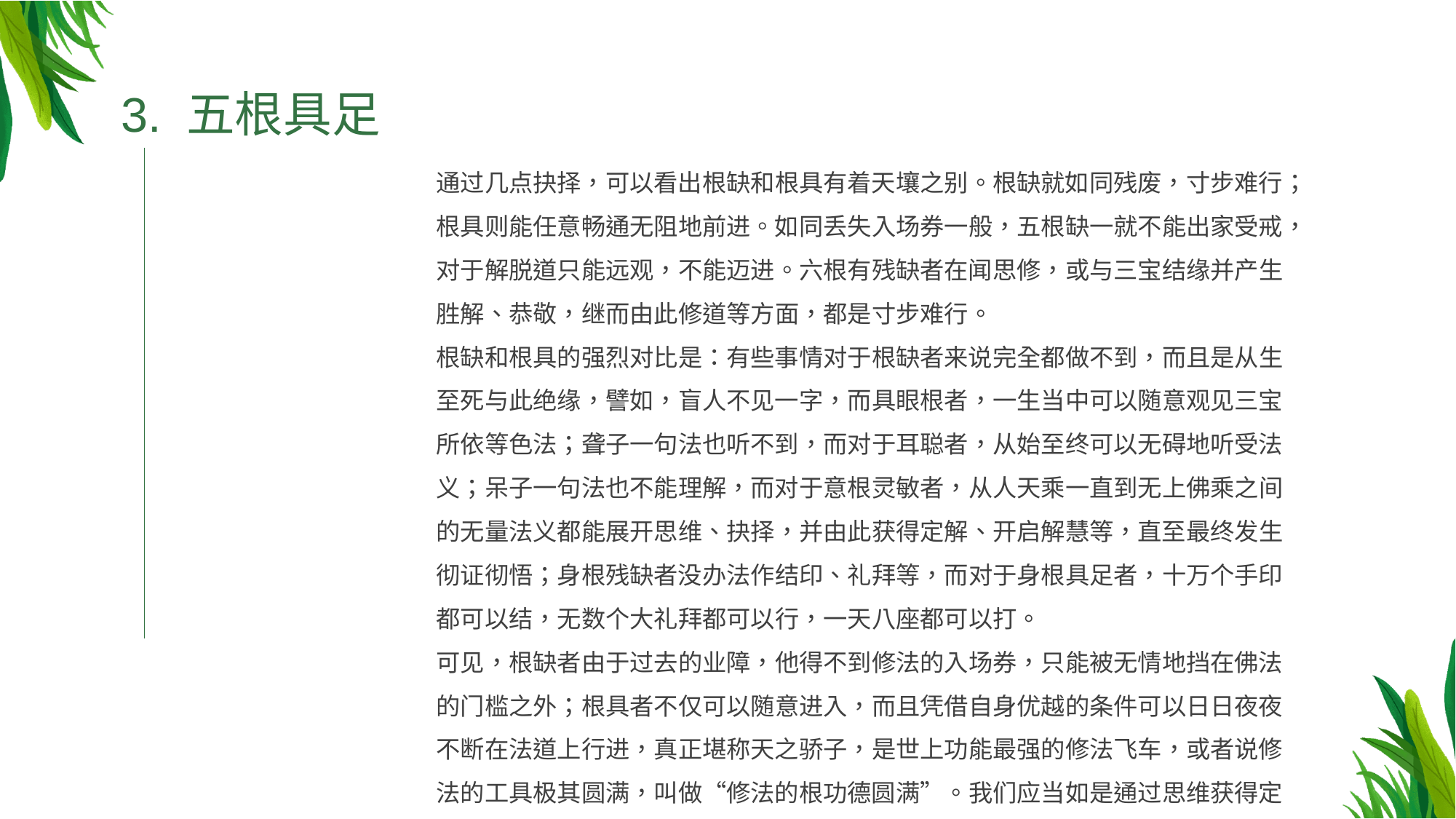

3. 五根具足
通过几点抉择，可以看出根缺和根具有着天壤之别。根缺就如同残废，寸步难行；根具则能任意畅通无阻地前进。如同丢失入场券一般，五根缺一就不能出家受戒，对于解脱道只能远观，不能迈进。六根有残缺者在闻思修，或与三宝结缘并产生胜解、恭敬，继而由此修道等方面，都是寸步难行。
根缺和根具的强烈对比是：有些事情对于根缺者来说完全都做不到，而且是从生至死与此绝缘，譬如，盲人不见一字，而具眼根者，一生当中可以随意观见三宝所依等色法；聋子一句法也听不到，而对于耳聪者，从始至终可以无碍地听受法义；呆子一句法也不能理解，而对于意根灵敏者，从人天乘一直到无上佛乘之间的无量法义都能展开思维、抉择，并由此获得定解、开启解慧等，直至最终发生彻证彻悟；身根残缺者没办法作结印、礼拜等，而对于身根具足者，十万个手印都可以结，无数个大礼拜都可以行，一天八座都可以打。
可见，根缺者由于过去的业障，他得不到修法的入场券，只能被无情地挡在佛法的门槛之外；根具者不仅可以随意进入，而且凭借自身优越的条件可以日日夜夜不断在法道上行进，真正堪称天之骄子，是世上功能最强的修法飞车，或者说修法的工具极其圆满，叫做“修法的根功德圆满”。我们应当如是通过思维获得定解。